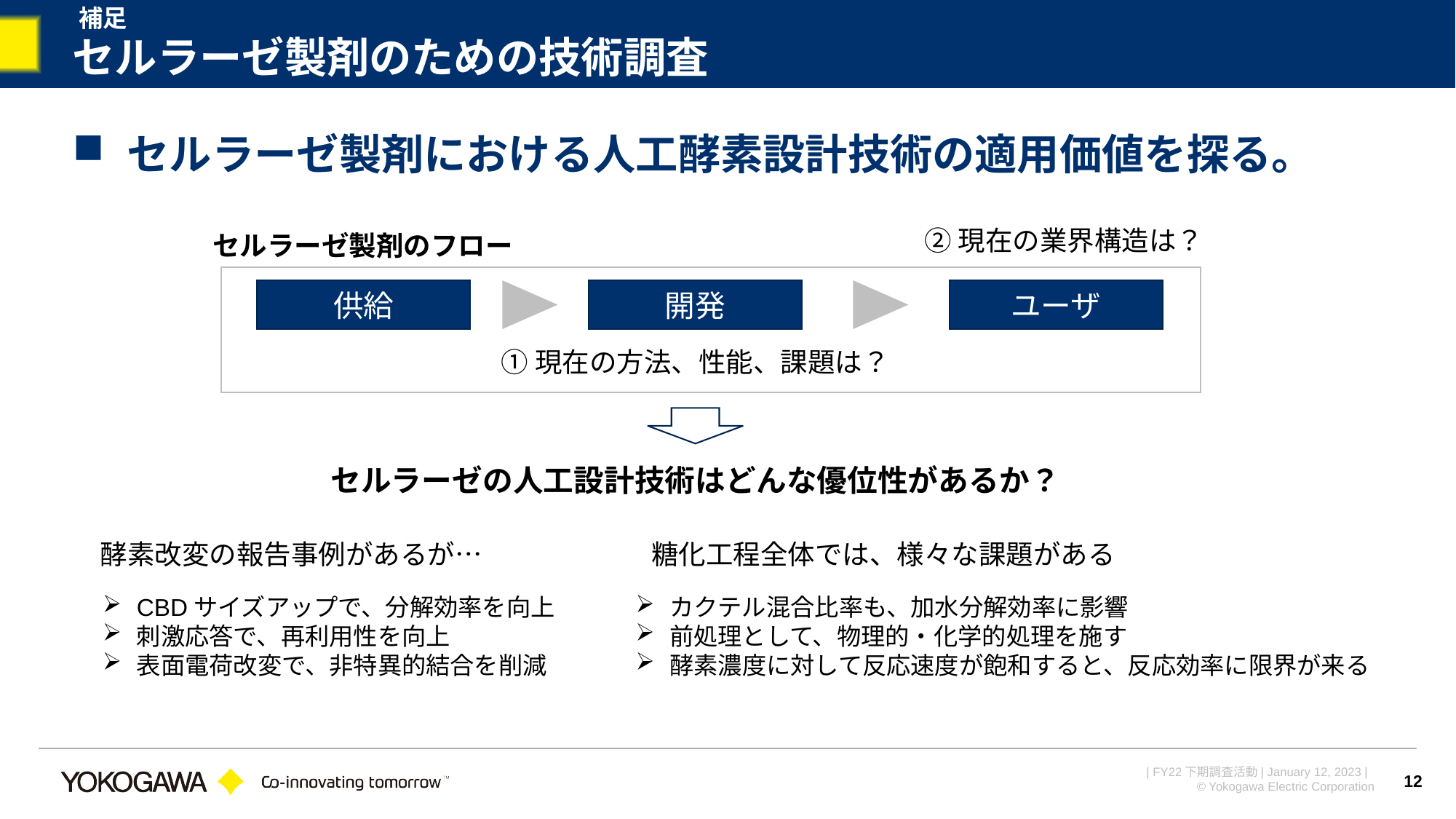

補足
セルラーゼ製剤のための技術調査
セルラーゼ製剤における人工酵素設計技術の適用価値を探る。

②現在の業界構造は？
セルラーゼ製剤のフロー

供給
開発
ユーザ
①現在の方法、性能、課題は？

セルラーゼの人工設計技術はどんな優位性があるか？
酵素改変の報告事例があるが…
糖化工程全体では、様々な課題がある
カクテル混合比率も、加水分解効率に影響
前処理として、物理的・化学的処理を施す
酵素濃度に対して反応速度が飽和すると、反応効率に限界が来る
CBDサイズアップで、分解効率を向上
刺激応答で、再利用性を向上
表面電荷改変で、非特異的結合を削減
12